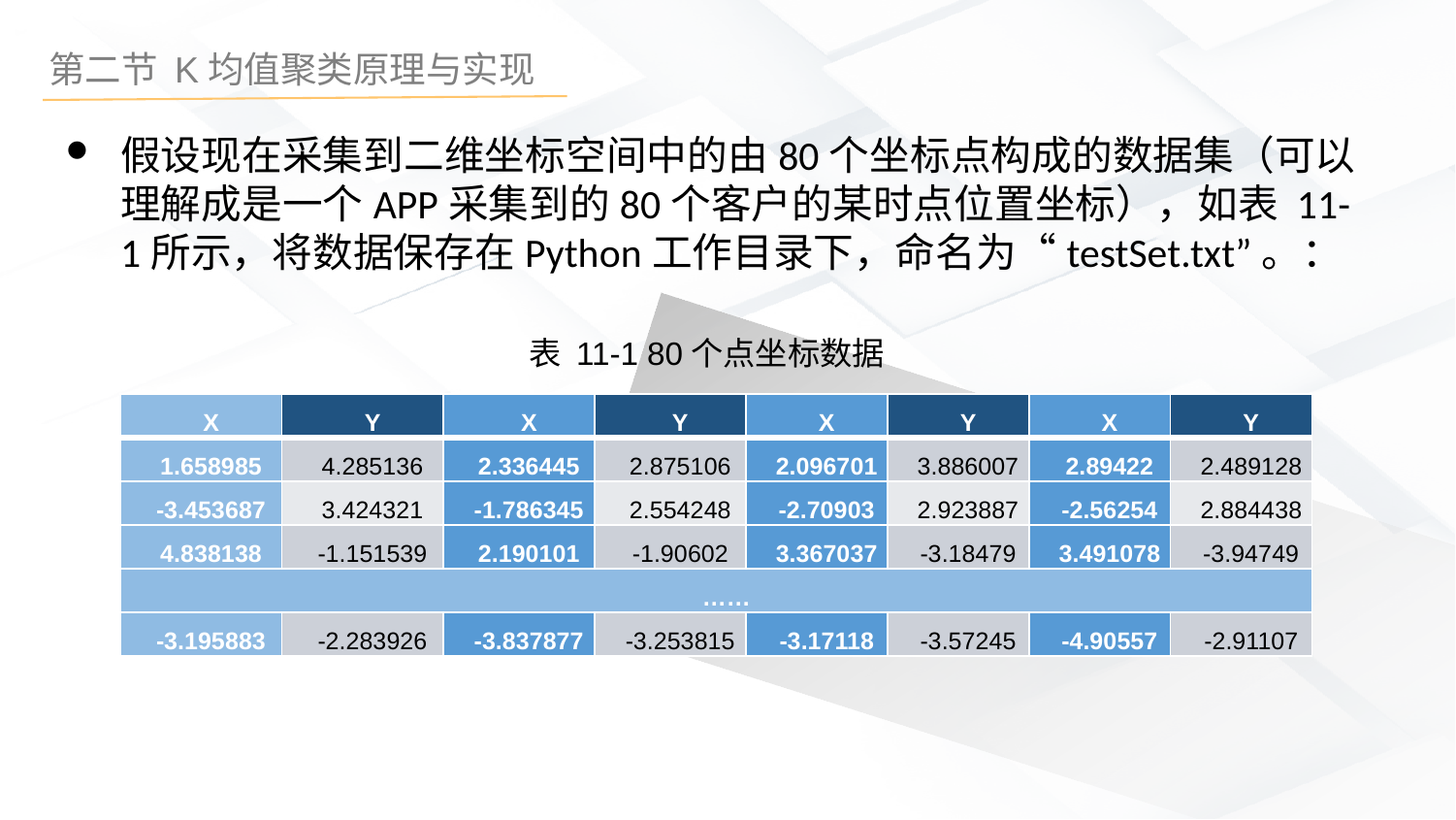

假设现在采集到二维坐标空间中的由80个坐标点构成的数据集（可以理解成是一个APP采集到的80个客户的某时点位置坐标），如表 11-1所示，将数据保存在Python工作目录下，命名为“testSet.txt”。：

表 11‑1 80个点坐标数据
| X | Y | X | Y | X | Y | X | Y |
| --- | --- | --- | --- | --- | --- | --- | --- |
| 1.658985 | 4.285136 | 2.336445 | 2.875106 | 2.096701 | 3.886007 | 2.89422 | 2.489128 |
| -3.453687 | 3.424321 | -1.786345 | 2.554248 | -2.70903 | 2.923887 | -2.56254 | 2.884438 |
| 4.838138 | -1.151539 | 2.190101 | -1.90602 | 3.367037 | -3.18479 | 3.491078 | -3.94749 |
| …… |  |  |  |  |  |  |  |
| -3.195883 | -2.283926 | -3.837877 | -3.253815 | -3.17118 | -3.57245 | -4.90557 | -2.91107 |